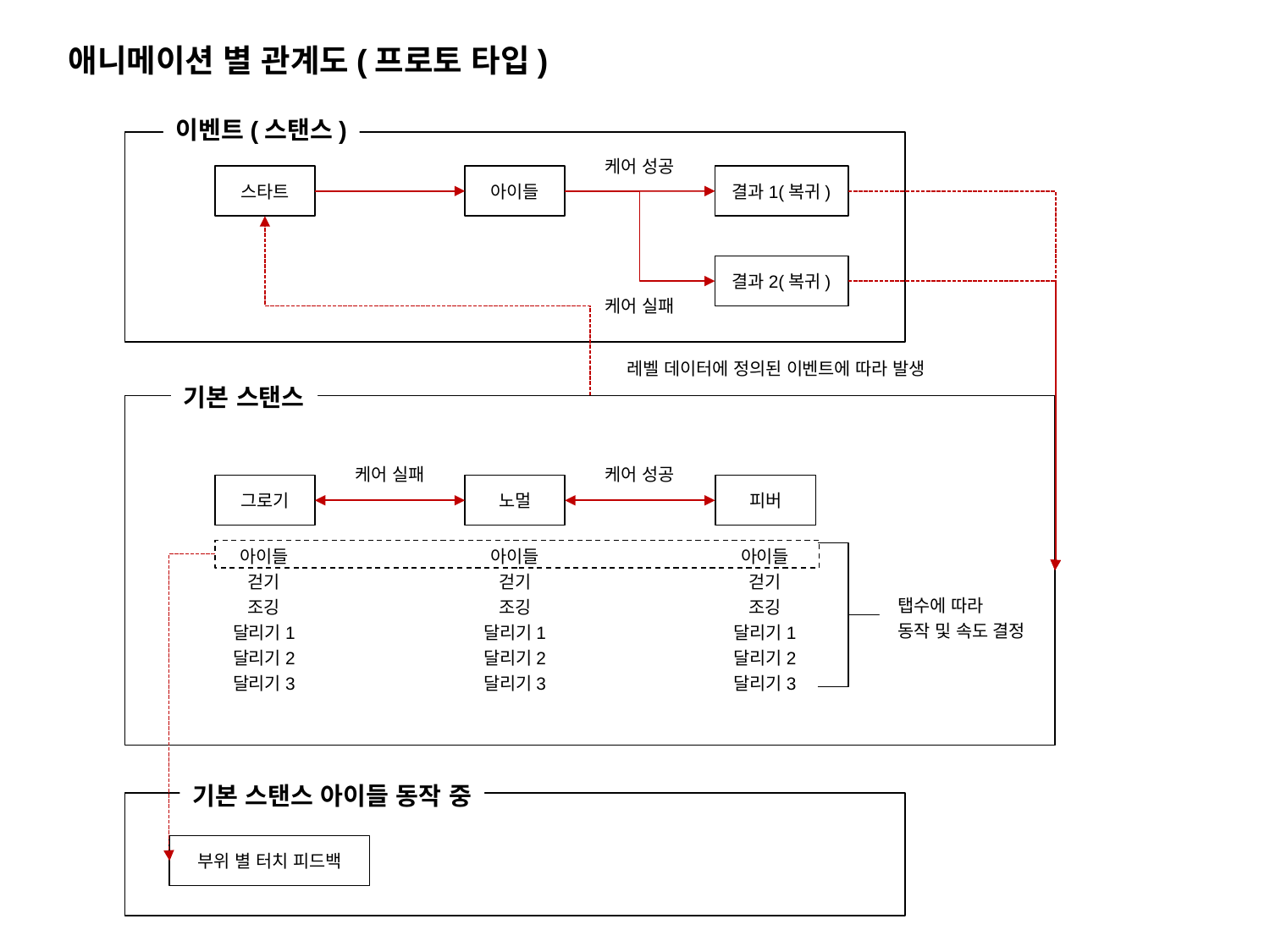

애니메이션 별 관계도(프로토 타입)
이벤트(스탠스)

케어 성공
스타트
아이들
결과1(복귀)
결과2(복귀)
케어 실패
레벨 데이터에 정의된 이벤트에 따라 발생
기본 스탠스

케어 실패
케어 성공
그로기
노멀
피버
아이들
걷기
조깅
달리기1
달리기2
달리기3
아이들
걷기
조깅
달리기1
달리기2
달리기3
아이들
걷기
조깅
달리기1
달리기2
달리기3

탭수에 따라
동작 및 속도 결정
기본 스탠스 아이들 동작 중

부위 별 터치 피드백